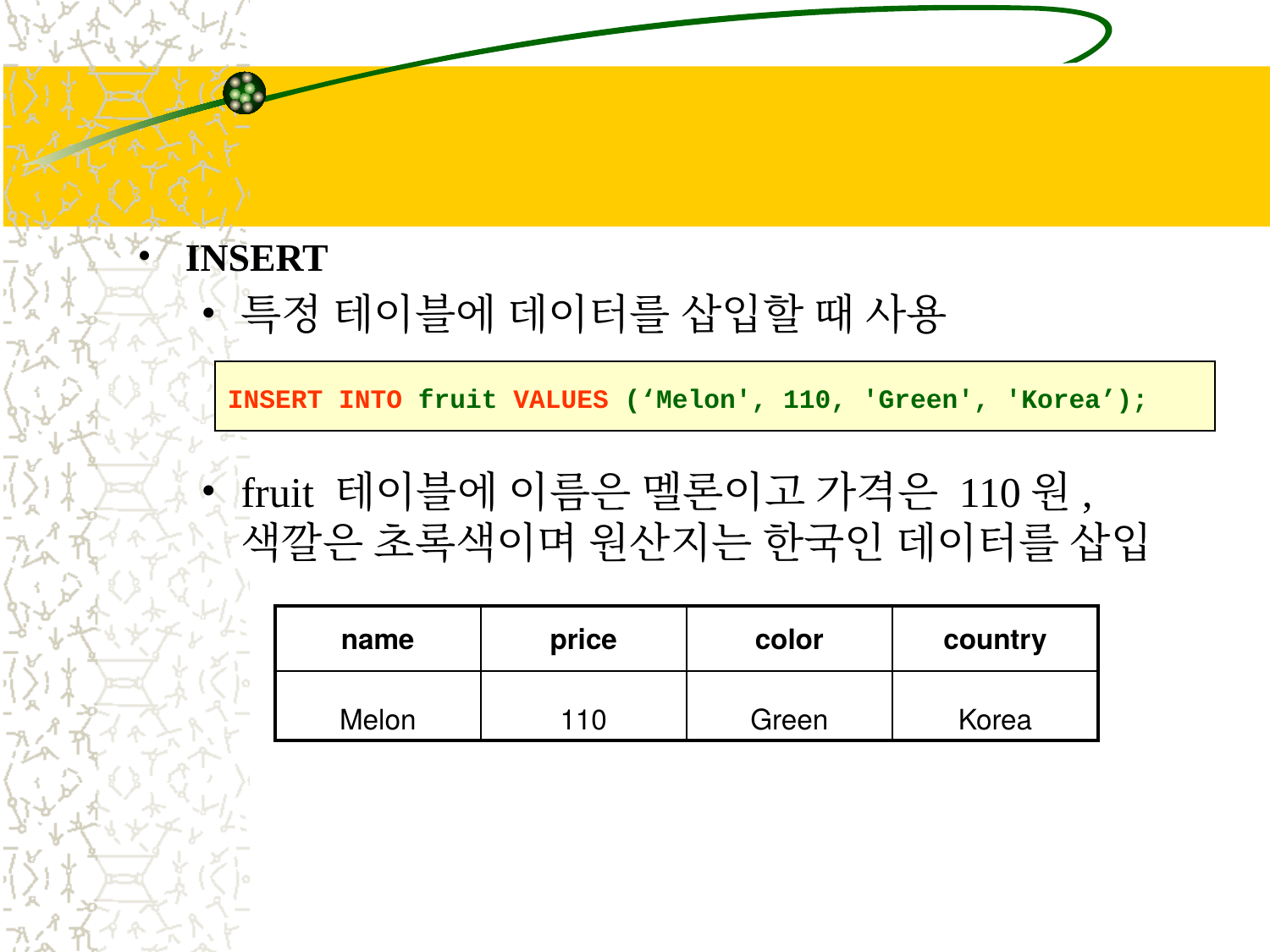

#
INSERT
특정 테이블에 데이터를 삽입할 때 사용

fruit 테이블에 이름은 멜론이고 가격은 110원, 색깔은 초록색이며 원산지는 한국인 데이터를 삽입
INSERT INTO fruit VALUES (‘Melon', 110, 'Green', 'Korea’);
| name | price | color | country |
| --- | --- | --- | --- |
| Melon | 110 | Green | Korea |